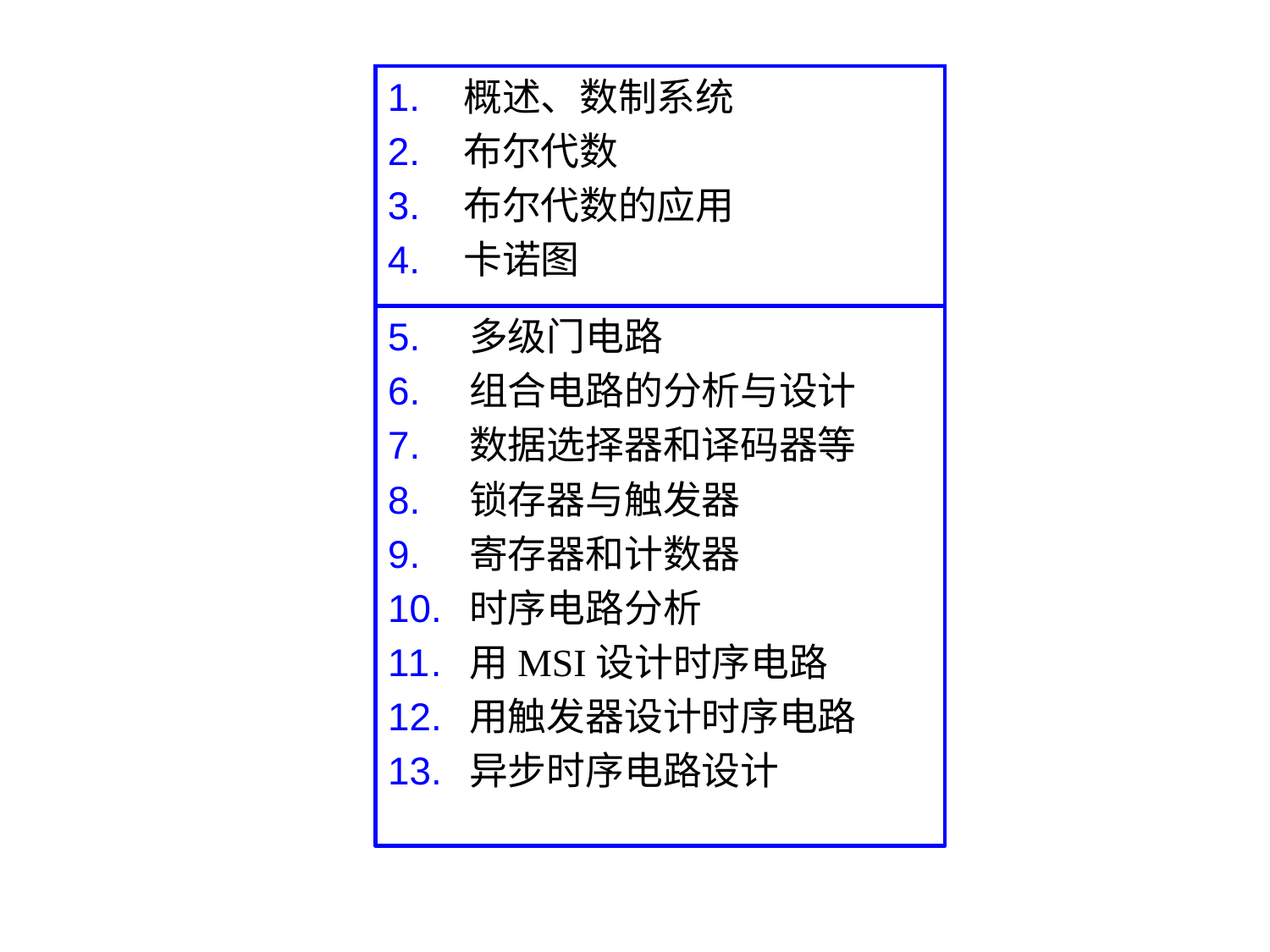

概述、数制系统
布尔代数
布尔代数的应用
卡诺图
 多级门电路
 组合电路的分析与设计
 数据选择器和译码器等
 锁存器与触发器
 寄存器和计数器
 时序电路分析
 用MSI设计时序电路
 用触发器设计时序电路
 异步时序电路设计